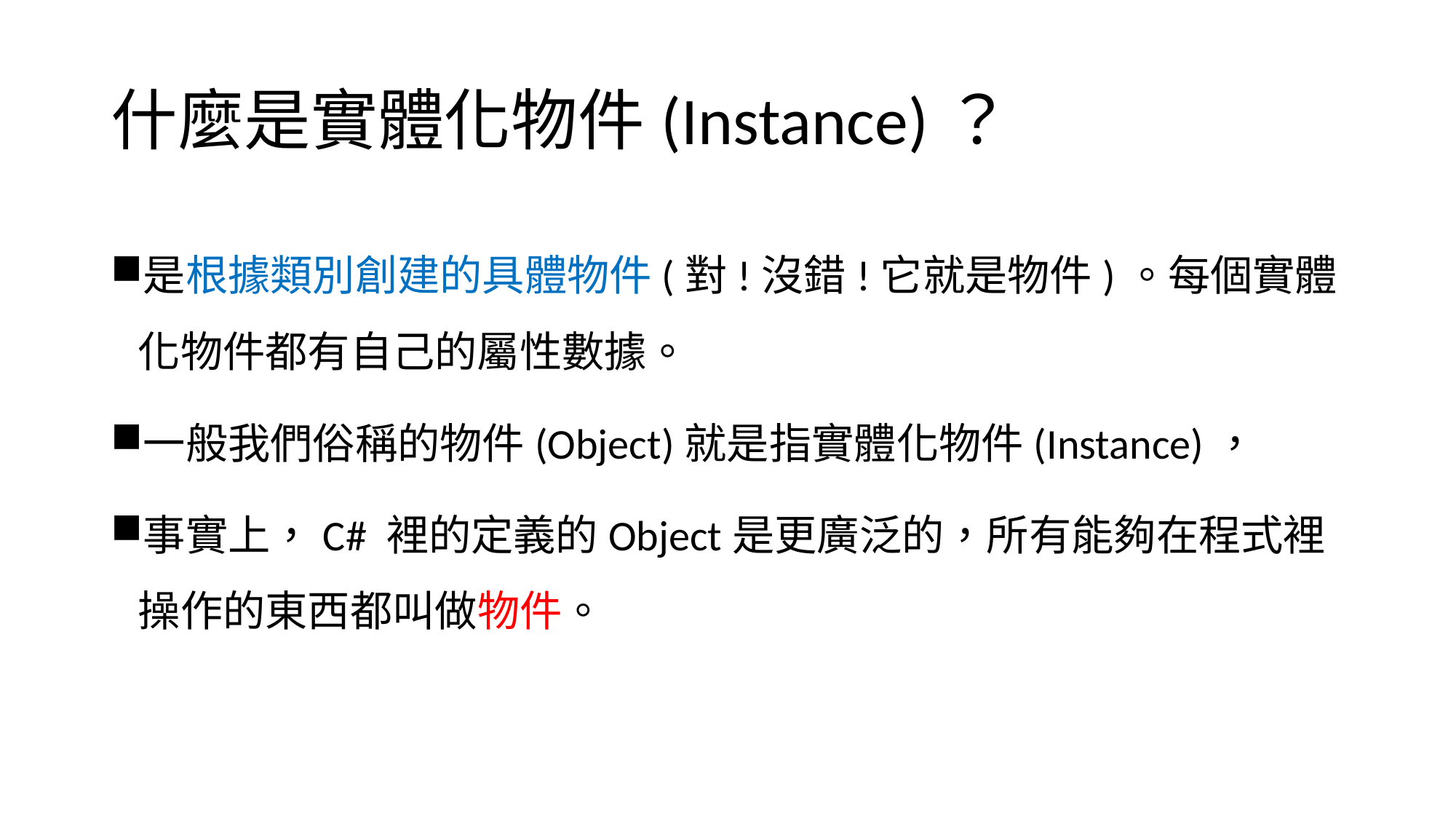

# 什麼是實體化物件(Instance)？
是根據類別創建的具體物件(對!沒錯!它就是物件)。每個實體化物件都有自己的屬性數據。
一般我們俗稱的物件(Object)就是指實體化物件(Instance)，
事實上，C# 裡的定義的Object是更廣泛的，所有能夠在程式裡操作的東西都叫做物件。